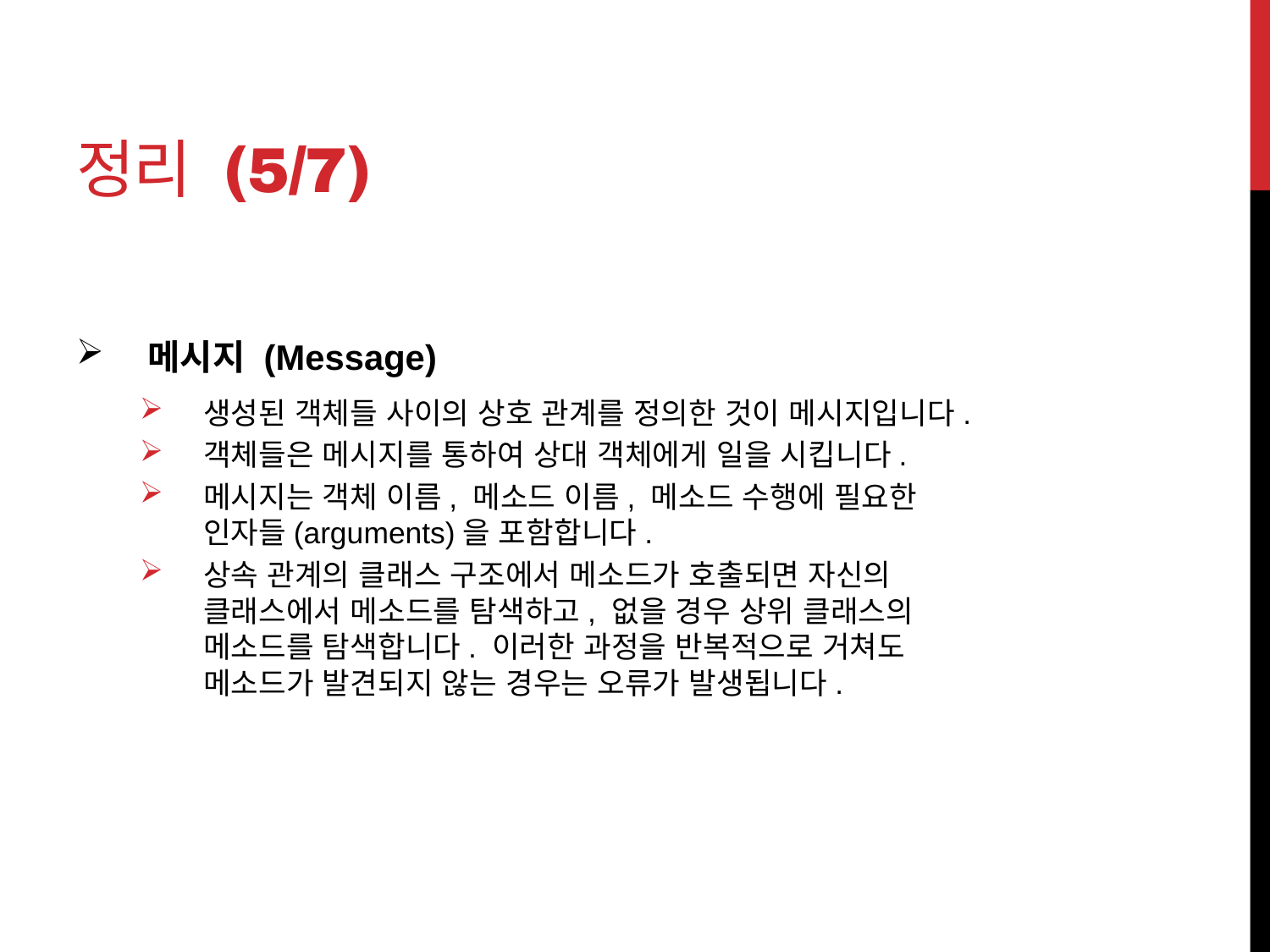

# 정리 (5/7)

메시지 (Message)
생성된 객체들 사이의 상호 관계를 정의한 것이 메시지입니다.
객체들은 메시지를 통하여 상대 객체에게 일을 시킵니다.
메시지는 객체 이름, 메소드 이름, 메소드 수행에 필요한
인자들(arguments)을 포함합니다.
상속 관계의 클래스 구조에서 메소드가 호출되면 자신의
클래스에서 메소드를 탐색하고, 없을 경우 상위 클래스의
메소드를 탐색합니다. 이러한 과정을 반복적으로 거쳐도
메소드가 발견되지 않는 경우는 오류가 발생됩니다.